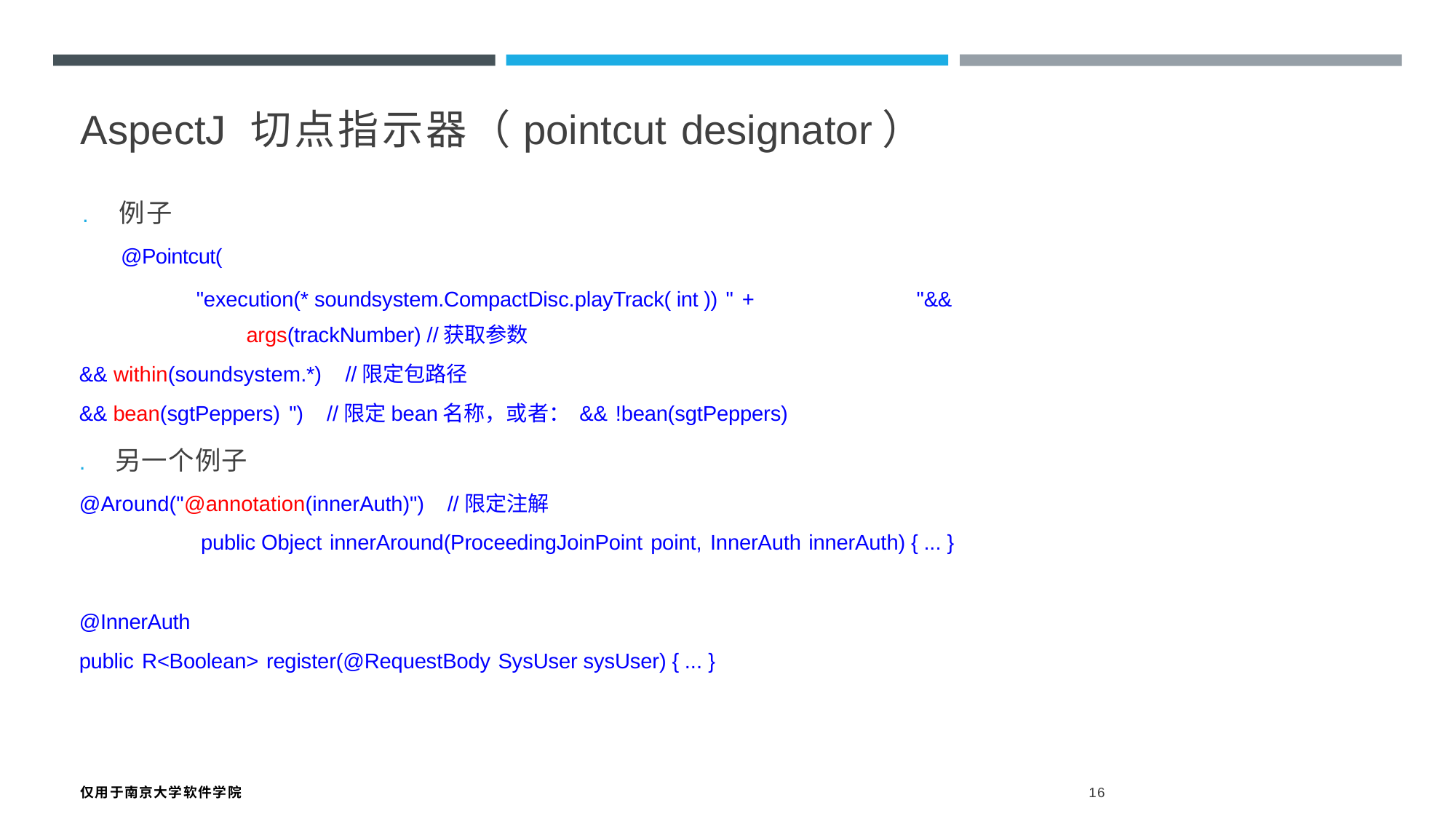

AspectJ 切点指示器（pointcut designator）

.   例子
@Pointcut(
"execution(* soundsystem.CompactDisc.playTrack( int )) " +                           "&& args(trackNumber) //获取参数
&& within(soundsystem.*)   //限定包路径
&& bean(sgtPeppers) ")    //限定bean名称，或者： && !bean(sgtPeppers)
.   另一个例子
@Around("@annotation(innerAuth)")   //限定注解
public Object innerAround(ProceedingJoinPoint point, InnerAuth innerAuth) { ... }

@InnerAuth

public R<Boolean> register(@RequestBody SysUser sysUser) { ... }

仅用于南京大学软件学院                                                                                                                                                                                                                                                                                16